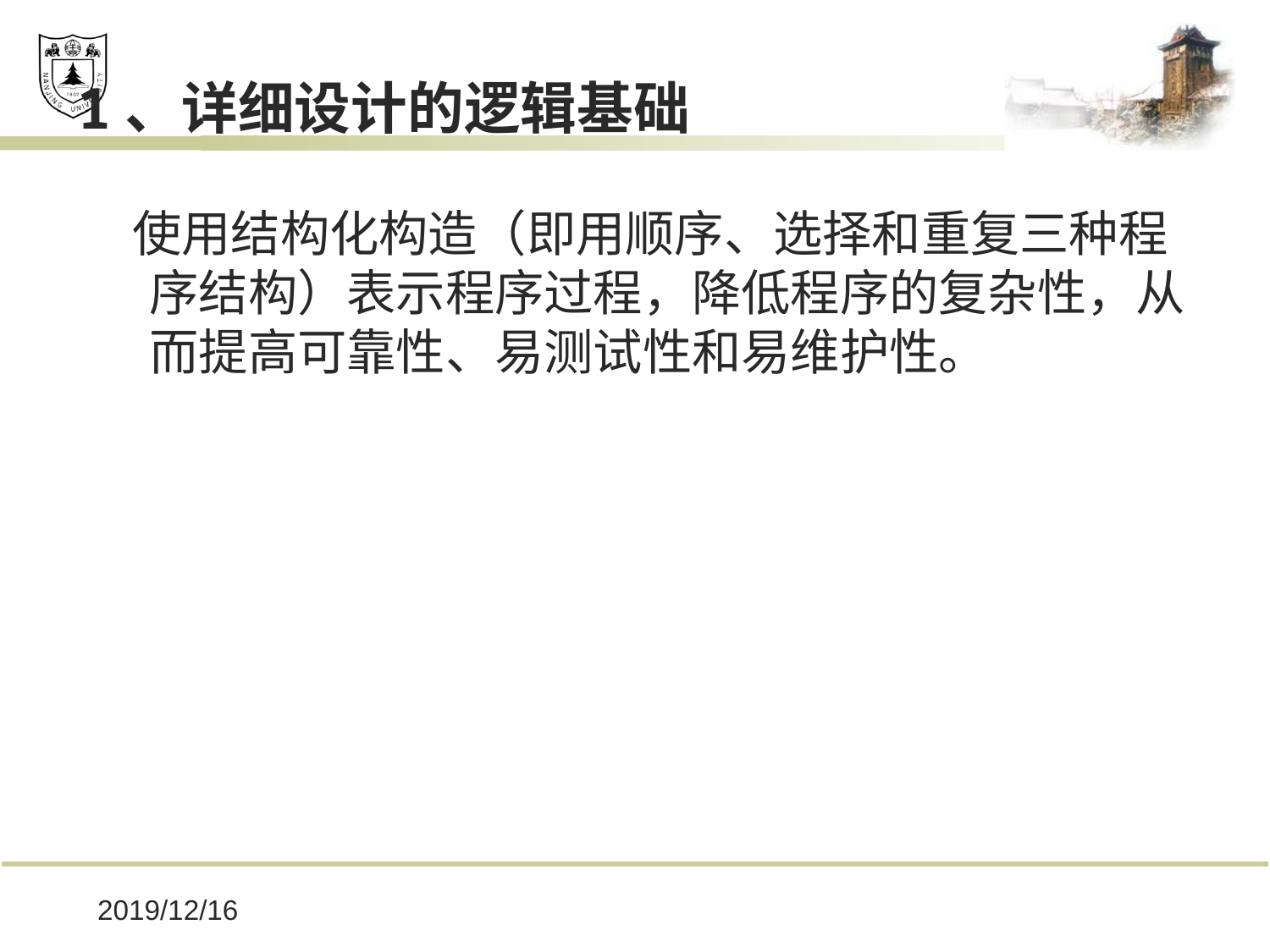

1、详细设计的逻辑基础
   使用结构化构造（即用顺序、选择和重复三种程序结构）表示程序过程，降低程序的复杂性，从而提高可靠性、易测试性和易维护性。
2019/12/16